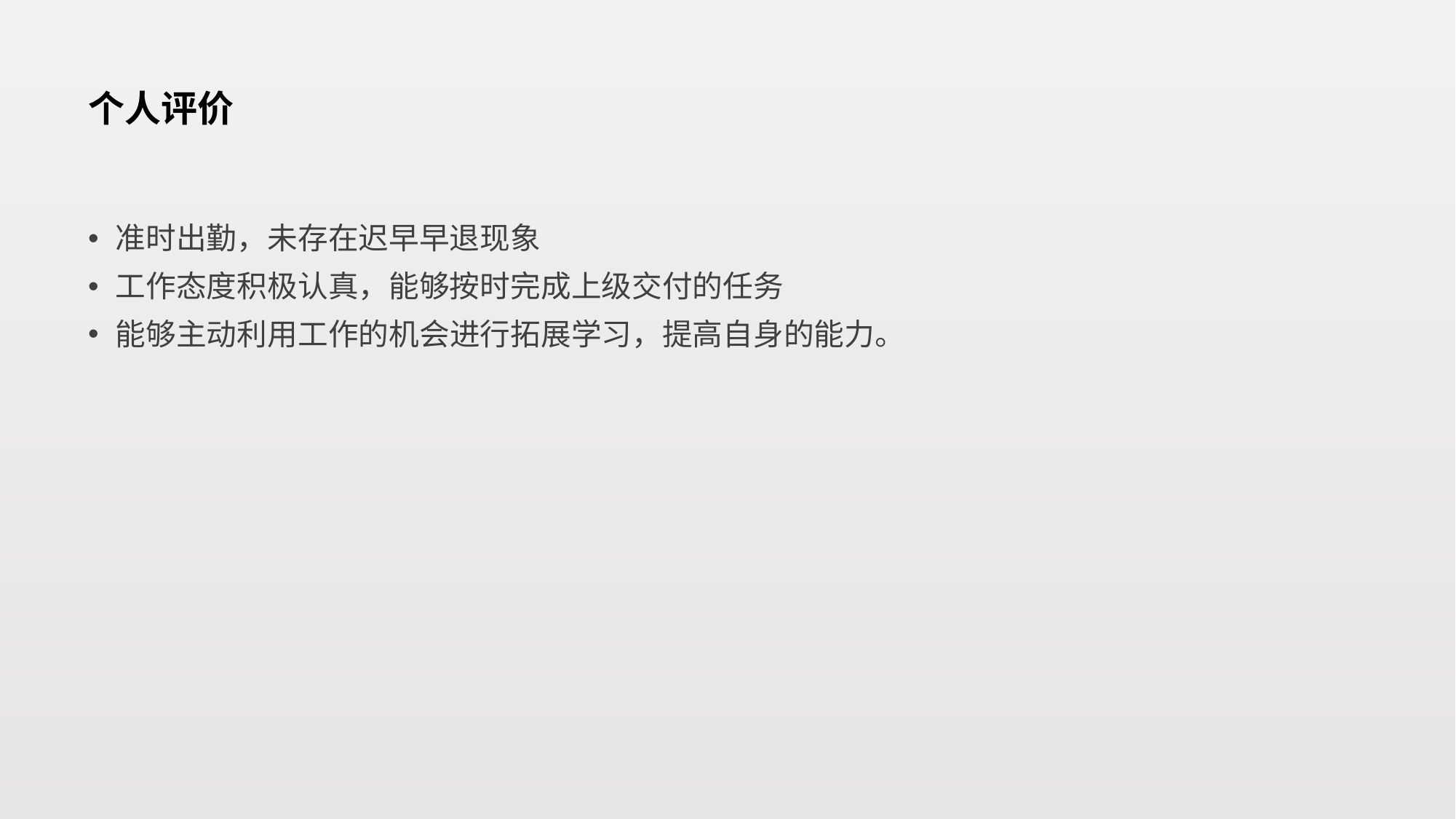

# 个人评价
准时出勤，未存在迟早早退现象
工作态度积极认真，能够按时完成上级交付的任务
能够主动利用工作的机会进行拓展学习，提高自身的能力。